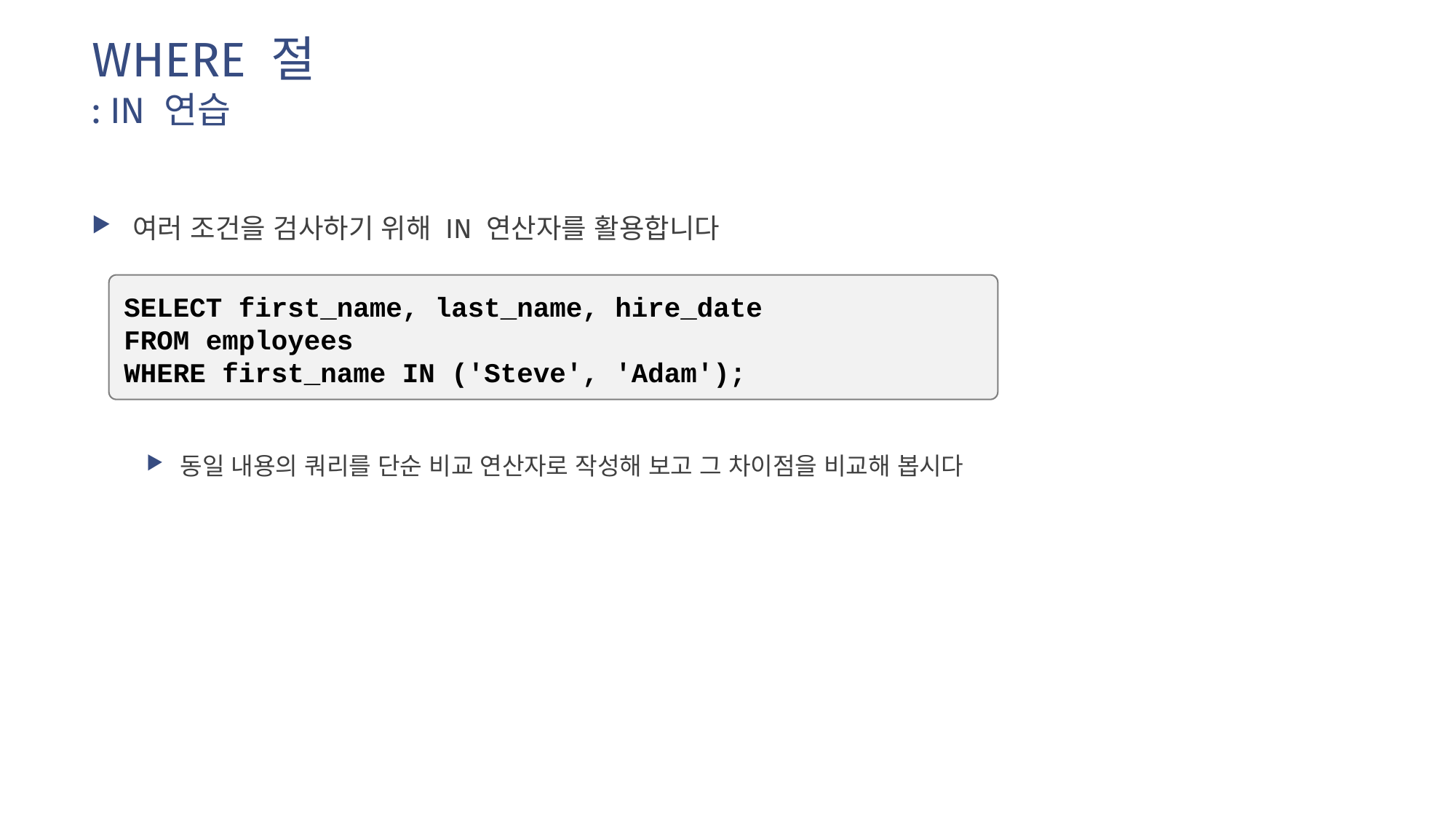

# WHERE 절 : IN 연습

여러 조건을 검사하기 위해 IN 연산자를 활용합니다

동일 내용의 쿼리를 단순 비교 연산자로 작성해 보고 그 차이점을 비교해 봅시다

SELECT first_name, last_name, hire_date
FROM employees
WHERE first_name IN ('Steve', 'Adam');